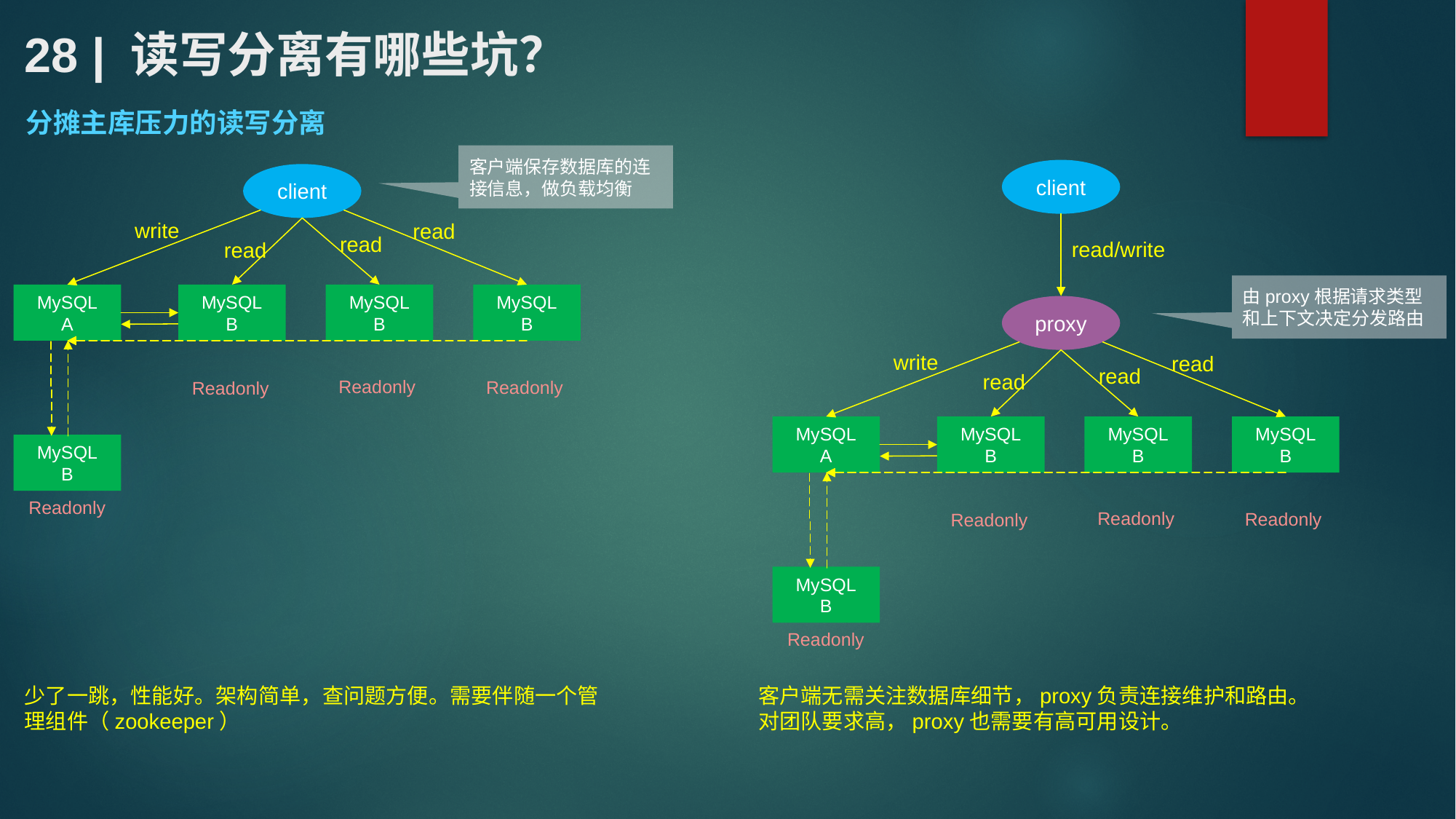

# 28 | 读写分离有哪些坑？
分摊主库压力的读写分离
客户端保存数据库的连接信息，做负载均衡
client
client
write
read
read
read/write
read
由proxy根据请求类型和上下文决定分发路由
MySQL
A
MySQL
B
MySQL
B
MySQL
B
proxy
write
read
read
read
Readonly
Readonly
Readonly
MySQL
A
MySQL
B
MySQL
B
MySQL
B
MySQL
B
Readonly
Readonly
Readonly
Readonly
MySQL
B
Readonly
少了一跳，性能好。架构简单，查问题方便。需要伴随一个管理组件（zookeeper）
客户端无需关注数据库细节，proxy负责连接维护和路由。
对团队要求高，proxy也需要有高可用设计。